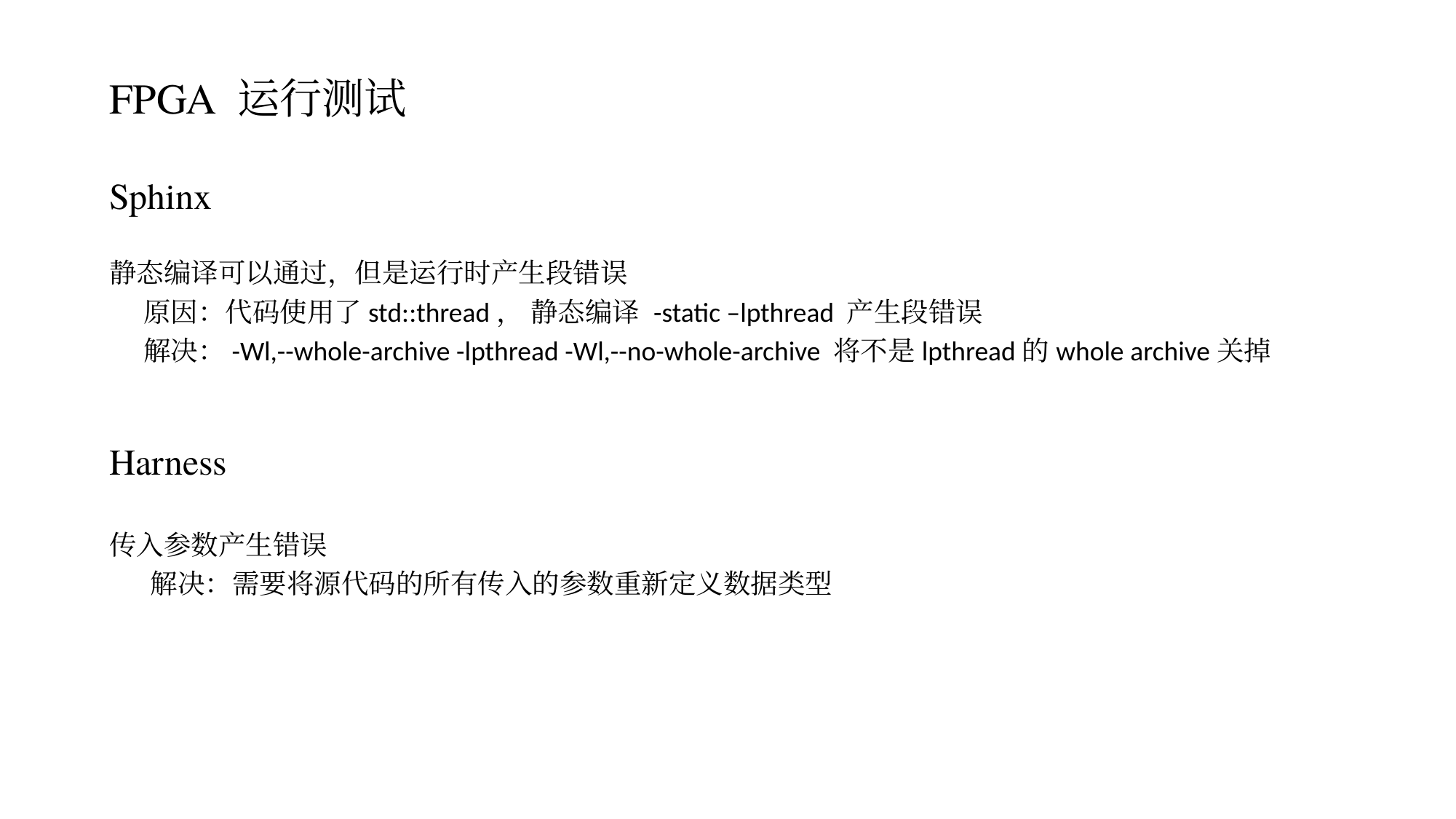

FPGA 运行测试

Sphinx

静态编译可以通过，但是运行时产生段错误
    原因：代码使用了std::thread， 静态编译 -static –lpthread 产生段错误
    解决：-Wl,--whole-archive -lpthread -Wl,--no-whole-archive 将不是lpthread的whole archive关掉

Harness

传入参数产生错误
     解决：需要将源代码的所有传入的参数重新定义数据类型